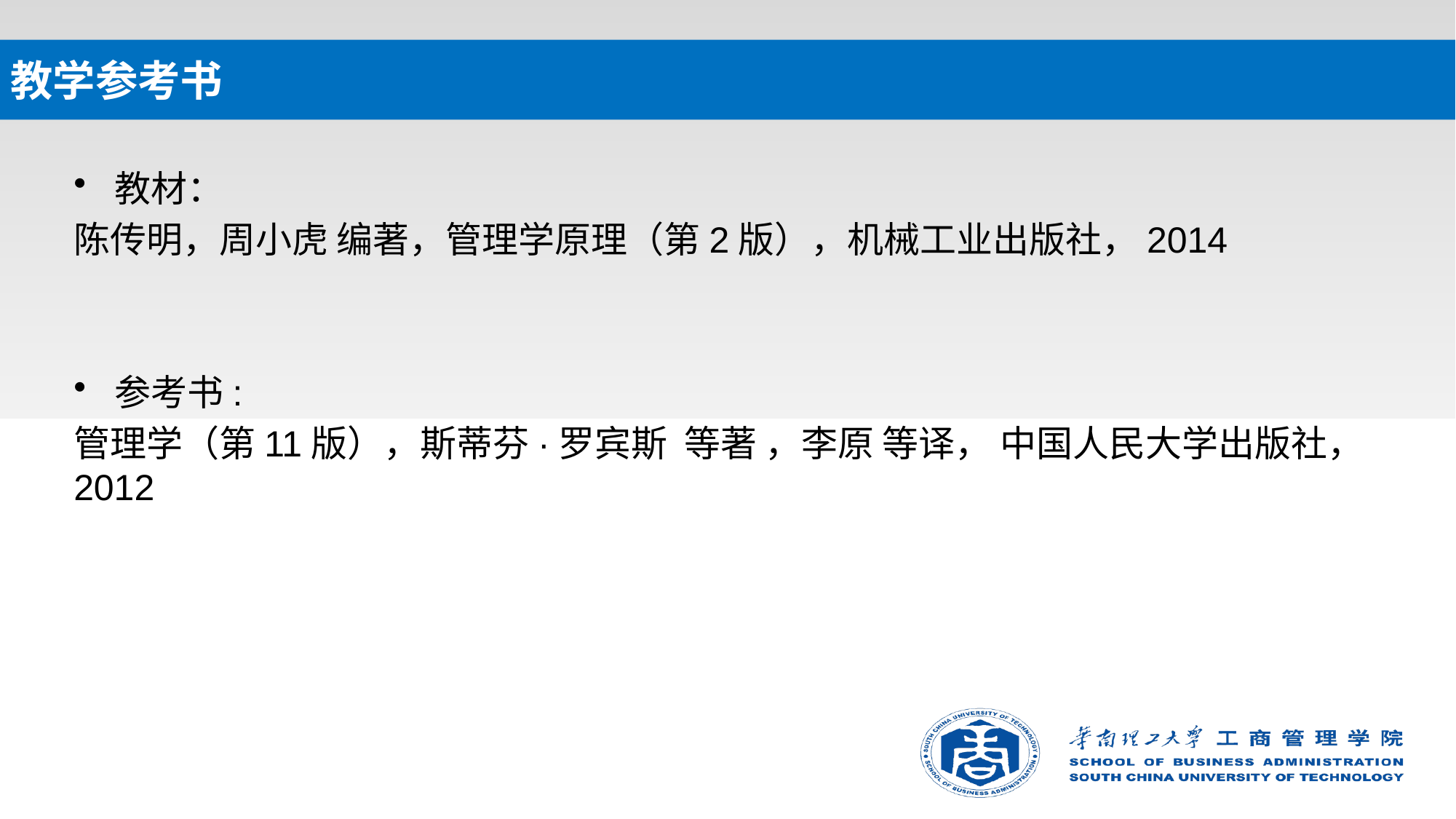

# 教学参考书
教材：
陈传明，周小虎 编著，管理学原理（第2版），机械工业出版社，2014

参考书:
管理学（第11版），斯蒂芬·罗宾斯  等著 ，李原 等译， 中国人民大学出版社，2012